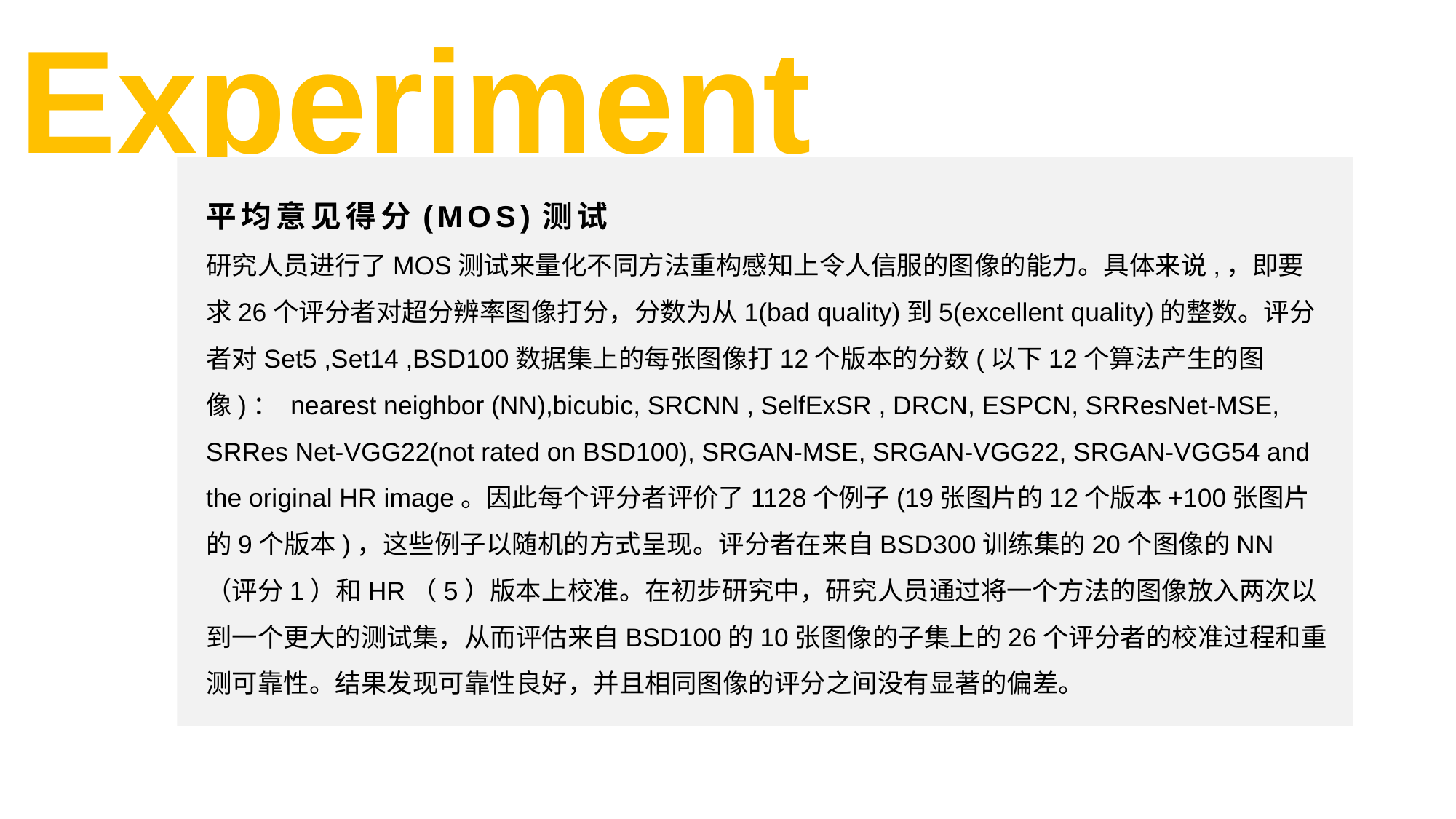

Experiment

平均意见得分(MOS)测试
研究人员进行了MOS测试来量化不同方法重构感知上令人信服的图像的能力。具体来说,，即要求26个评分者对超分辨率图像打分，分数为从1(bad quality)到5(excellent quality)的整数。评分者对Set5 ,Set14 ,BSD100数据集上的每张图像打12个版本的分数(以下12个算法产生的图像)： nearest neighbor (NN),bicubic, SRCNN , SelfExSR , DRCN, ESPCN, SRResNet-MSE, SRRes Net-VGG22(not rated on BSD100), SRGAN-MSE, SRGAN-VGG22, SRGAN-VGG54 and the original HR image。因此每个评分者评价了1128个例子(19张图片的12个版本+100张图片的9个版本)，这些例子以随机的方式呈现。评分者在来自BSD300训练集的20个图像的NN（评分1）和HR（5）版本上校准。在初步研究中，研究人员通过将一个方法的图像放入两次以到一个更大的测试集，从而评估来自BSD100的10张图像的子集上的26个评分者的校准过程和重测可靠性。结果发现可靠性良好，并且相同图像的评分之间没有显著的偏差。